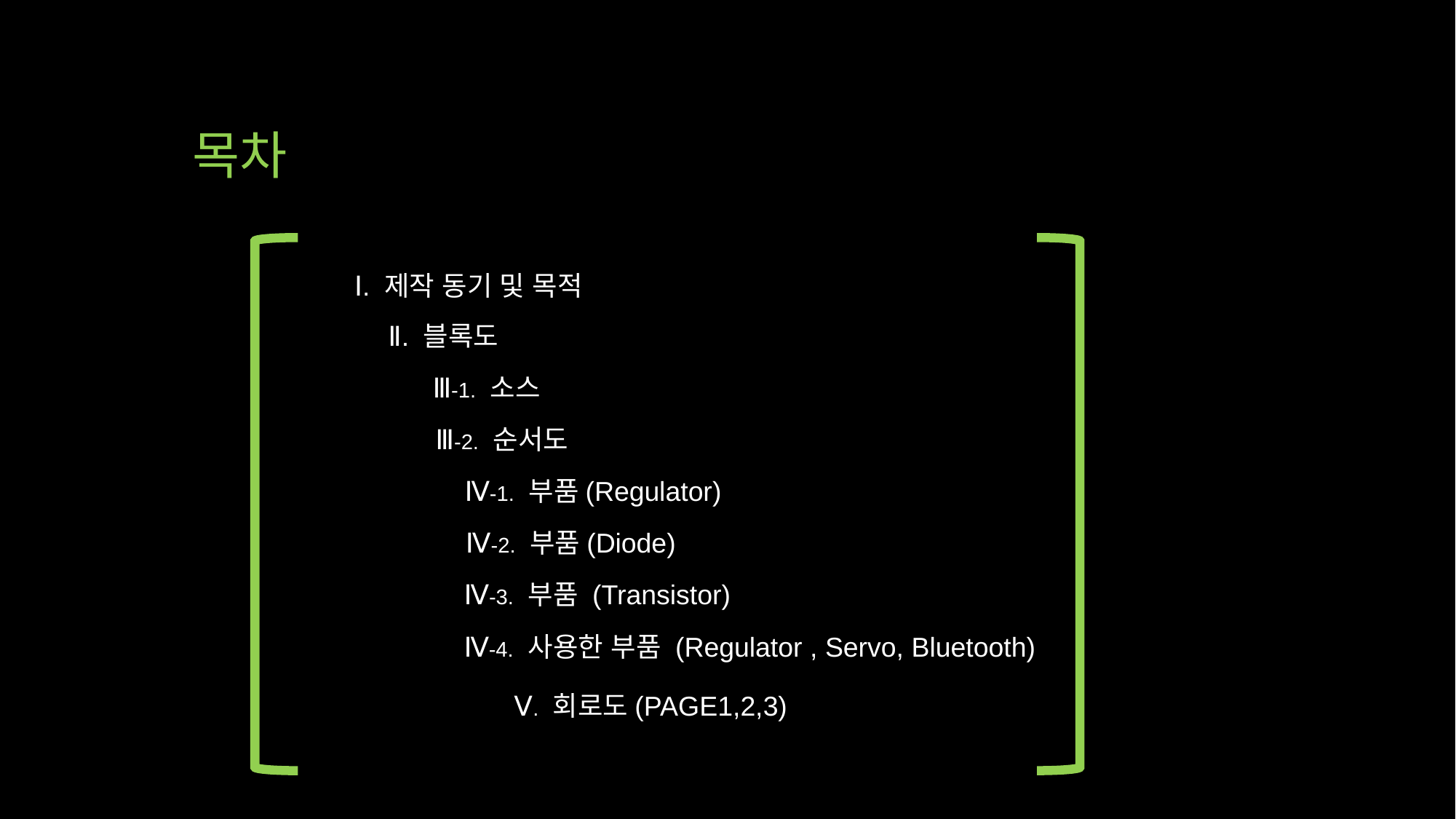

# 목차

Ⅰ. 제작 동기 및 목적
Ⅱ. 블록도
Ⅲ-1. 소스
Ⅲ-2. 순서도
Ⅳ-1. 부품(Regulator)
Ⅳ-2. 부품(Diode)
Ⅳ-3. 부품 (Transistor)
Ⅳ-4. 사용한 부품 (Regulator , Servo, Bluetooth)
Ⅴ. 회로도(PAGE1,2,3)